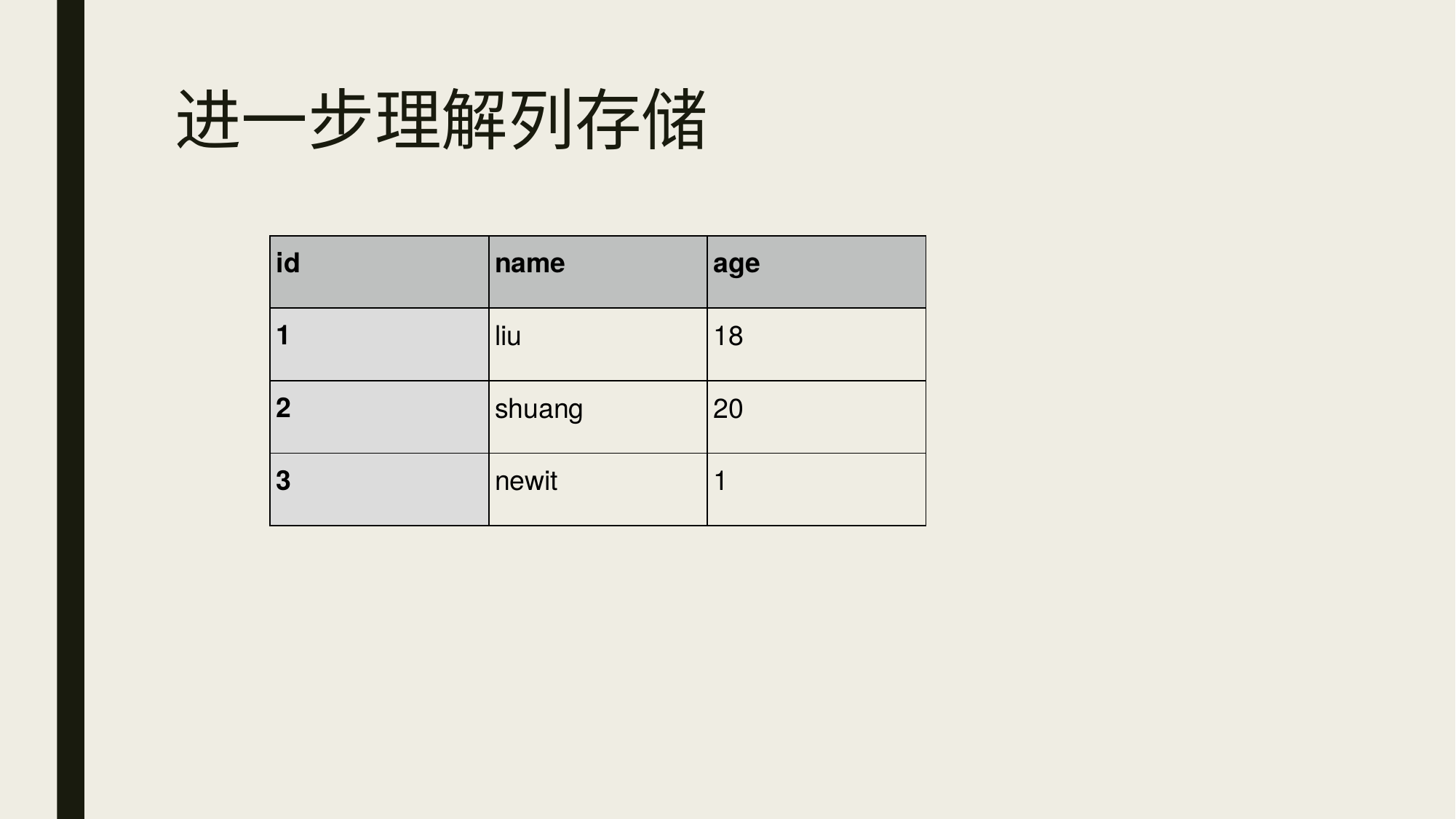

# 进一步理解列存储
| id | name | age |
| --- | --- | --- |
| 1 | liu | 18 |
| 2 | shuang | 20 |
| 3 | newit | 1 |